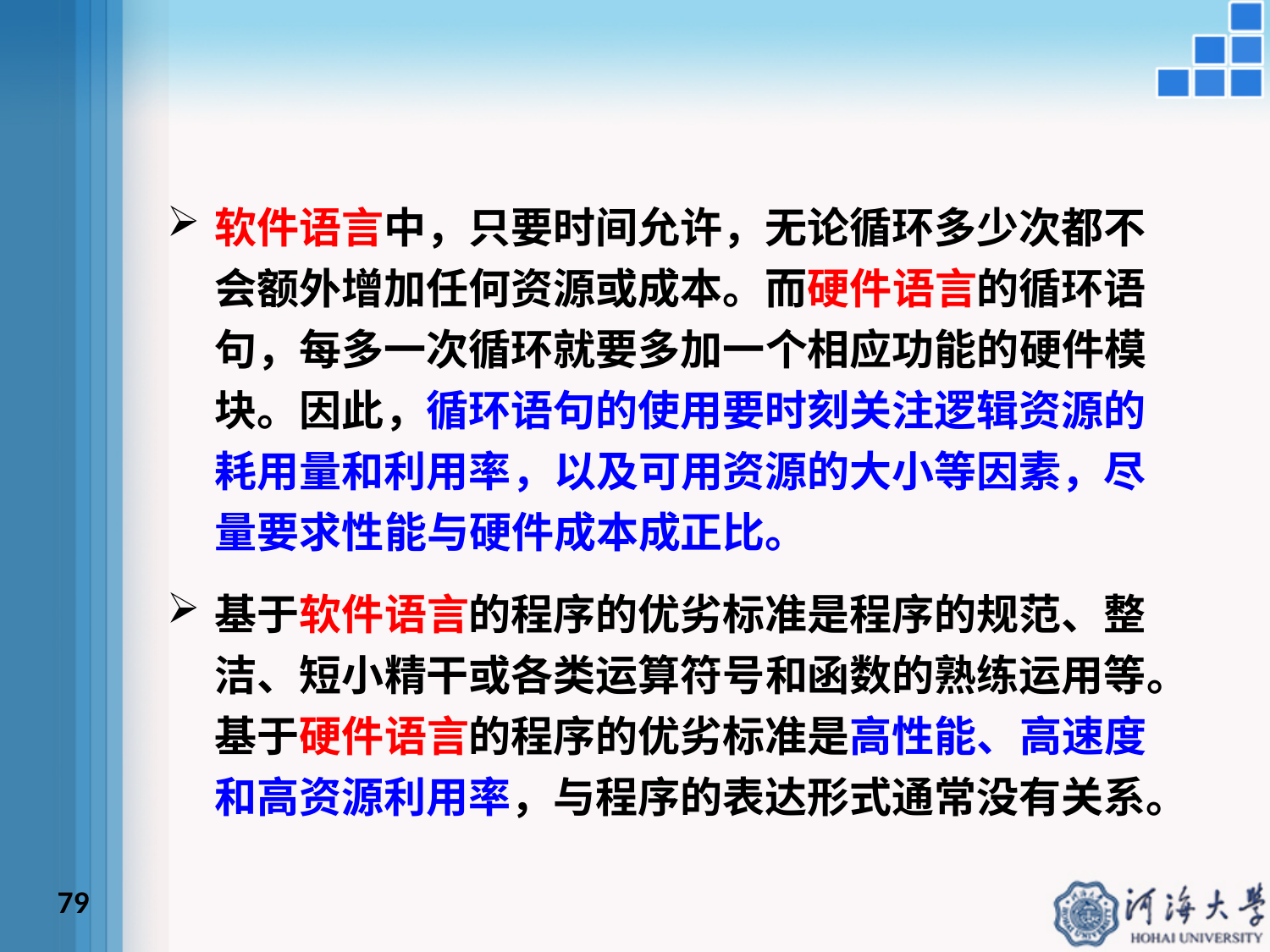

软件语言中，只要时间允许，无论循环多少次都不会额外增加任何资源或成本。而硬件语言的循环语句，每多一次循环就要多加一个相应功能的硬件模块。因此，循环语句的使用要时刻关注逻辑资源的耗用量和利用率，以及可用资源的大小等因素，尽量要求性能与硬件成本成正比。
基于软件语言的程序的优劣标准是程序的规范、整洁、短小精干或各类运算符号和函数的熟练运用等。基于硬件语言的程序的优劣标准是高性能、高速度和高资源利用率，与程序的表达形式通常没有关系。
79